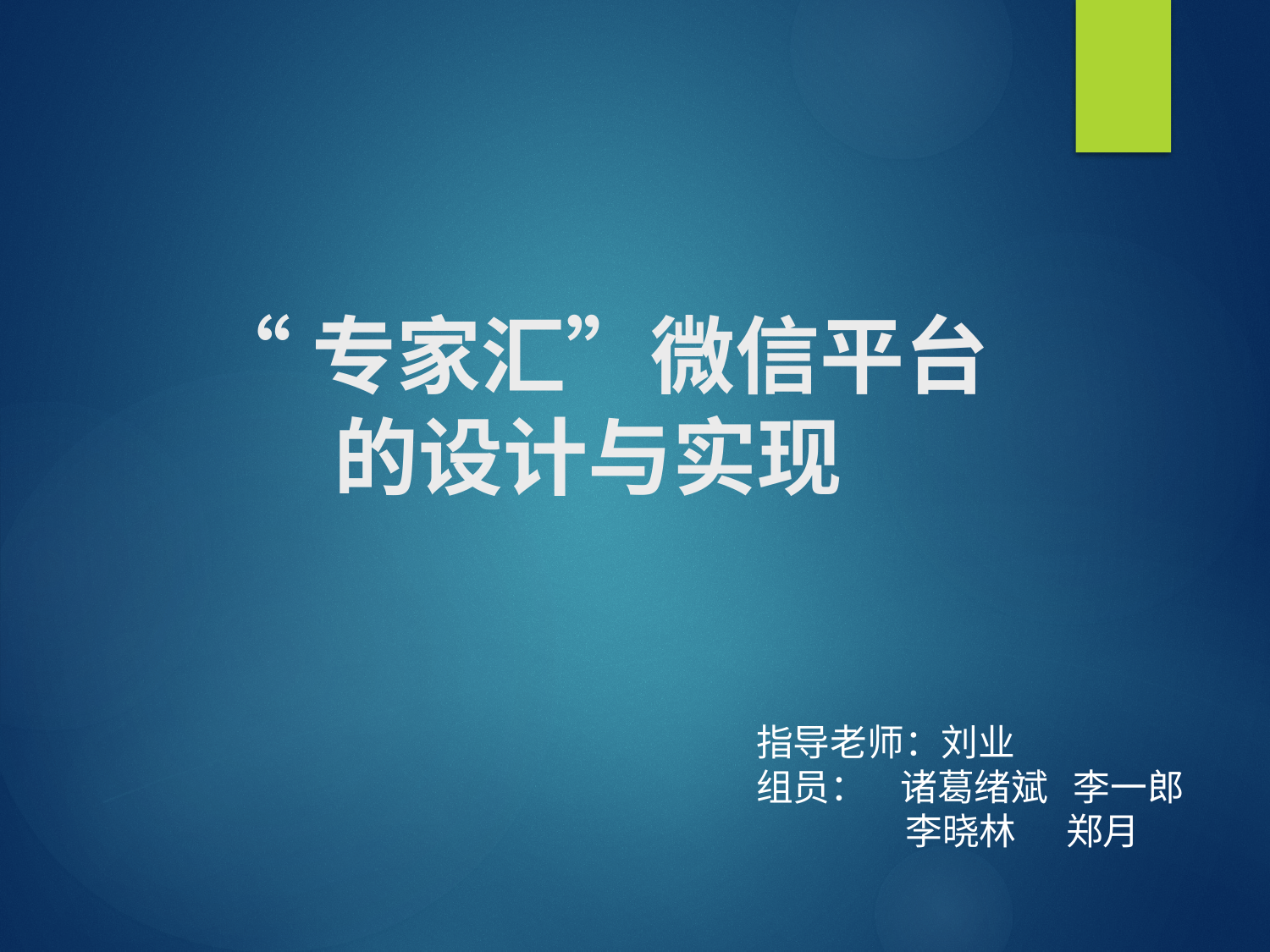

# “专家汇”微信平台 的设计与实现

指导老师：刘业
组员：    诸葛绪斌   李一郎
                 李晓林      郑月